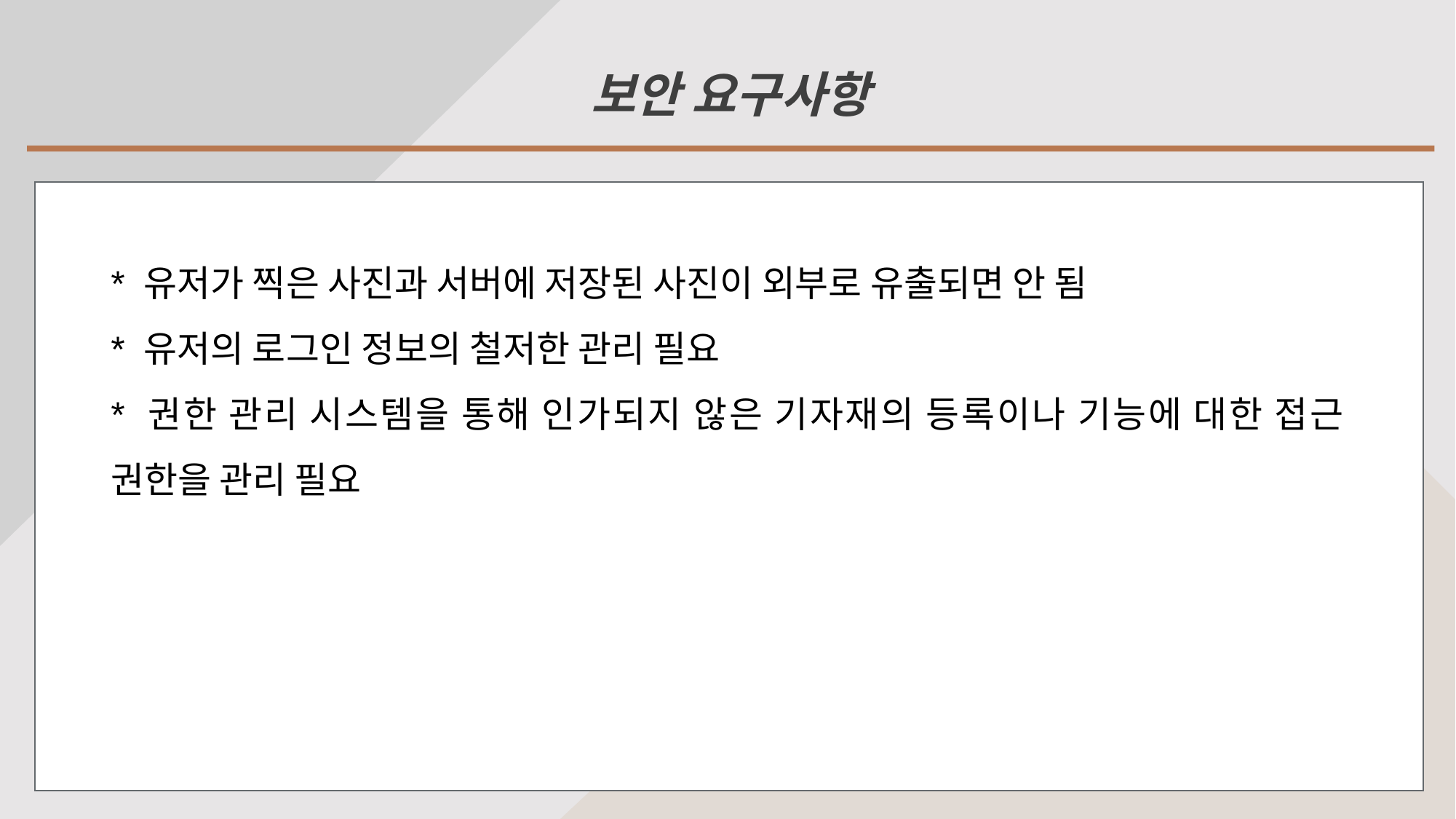

보안 요구사항

* 유저가 찍은 사진과 서버에 저장된 사진이 외부로 유출되면 안 됨
* 유저의 로그인 정보의 철저한 관리 필요
* 권한 관리 시스템을 통해 인가되지 않은 기자재의 등록이나 기능에 대한 접근 권한을 관리 필요